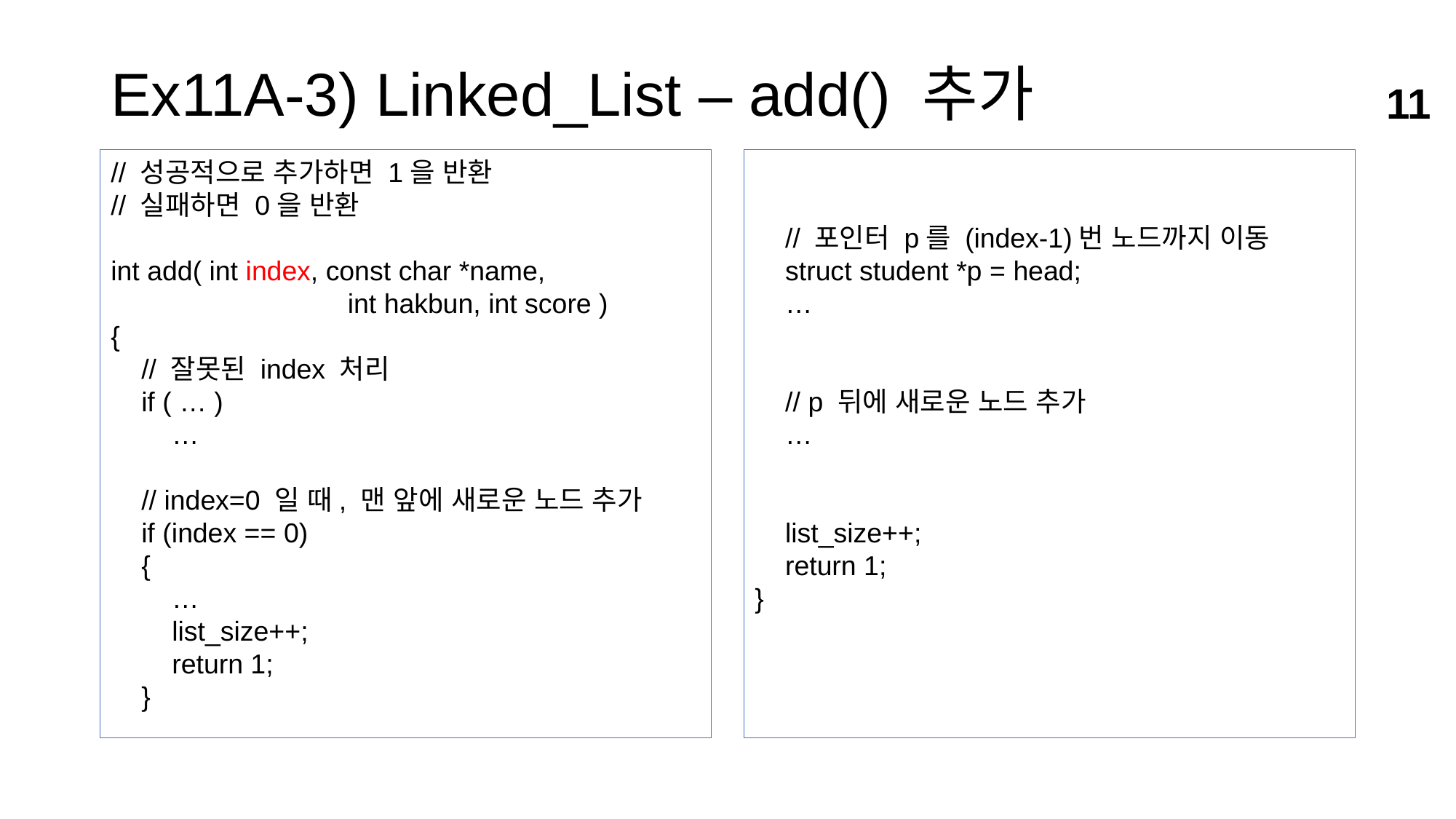

# Ex11A-3) Linked_List – add() 추가
11
// 성공적으로 추가하면 1을 반환
// 실패하면 0을 반환

int add( int index, const char *name,
                               int hakbun, int score )
{
    // 잘못된 index 처리
    if ( … )
        …

    // index=0 일 때, 맨 앞에 새로운 노드 추가
    if (index == 0)
    {
        …
        list_size++;
        return 1;
    }

    // 포인터 p를 (index-1)번 노드까지 이동
    struct student *p = head;
    …

    // p 뒤에 새로운 노드 추가
    …

    list_size++;
    return 1;
}